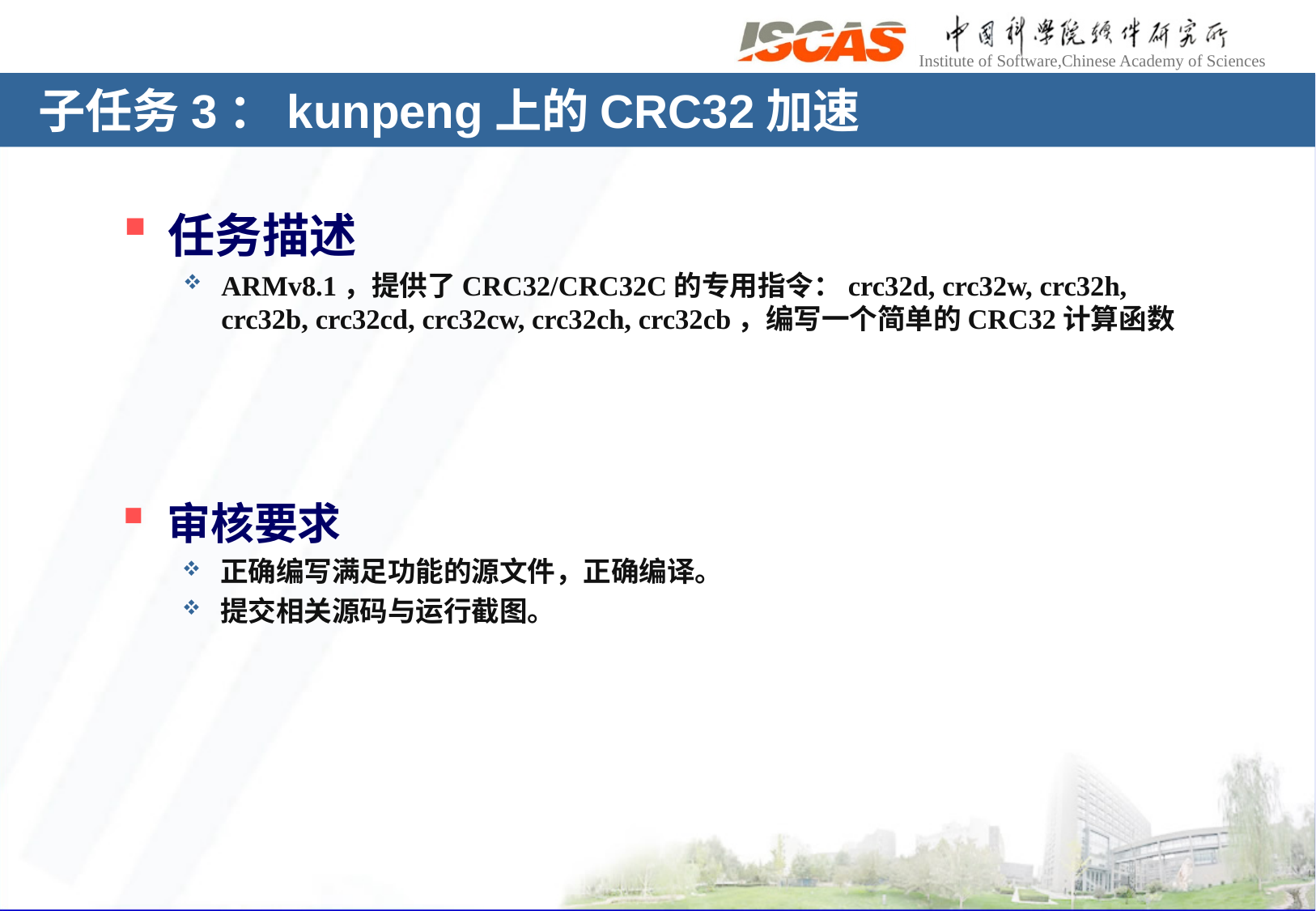

# 子任务3：kunpeng上的CRC32加速
任务描述
ARMv8.1，提供了CRC32/CRC32C的专用指令：crc32d, crc32w, crc32h, crc32b, crc32cd, crc32cw, crc32ch, crc32cb，编写一个简单的CRC32计算函数
审核要求
正确编写满足功能的源文件，正确编译。
提交相关源码与运行截图。